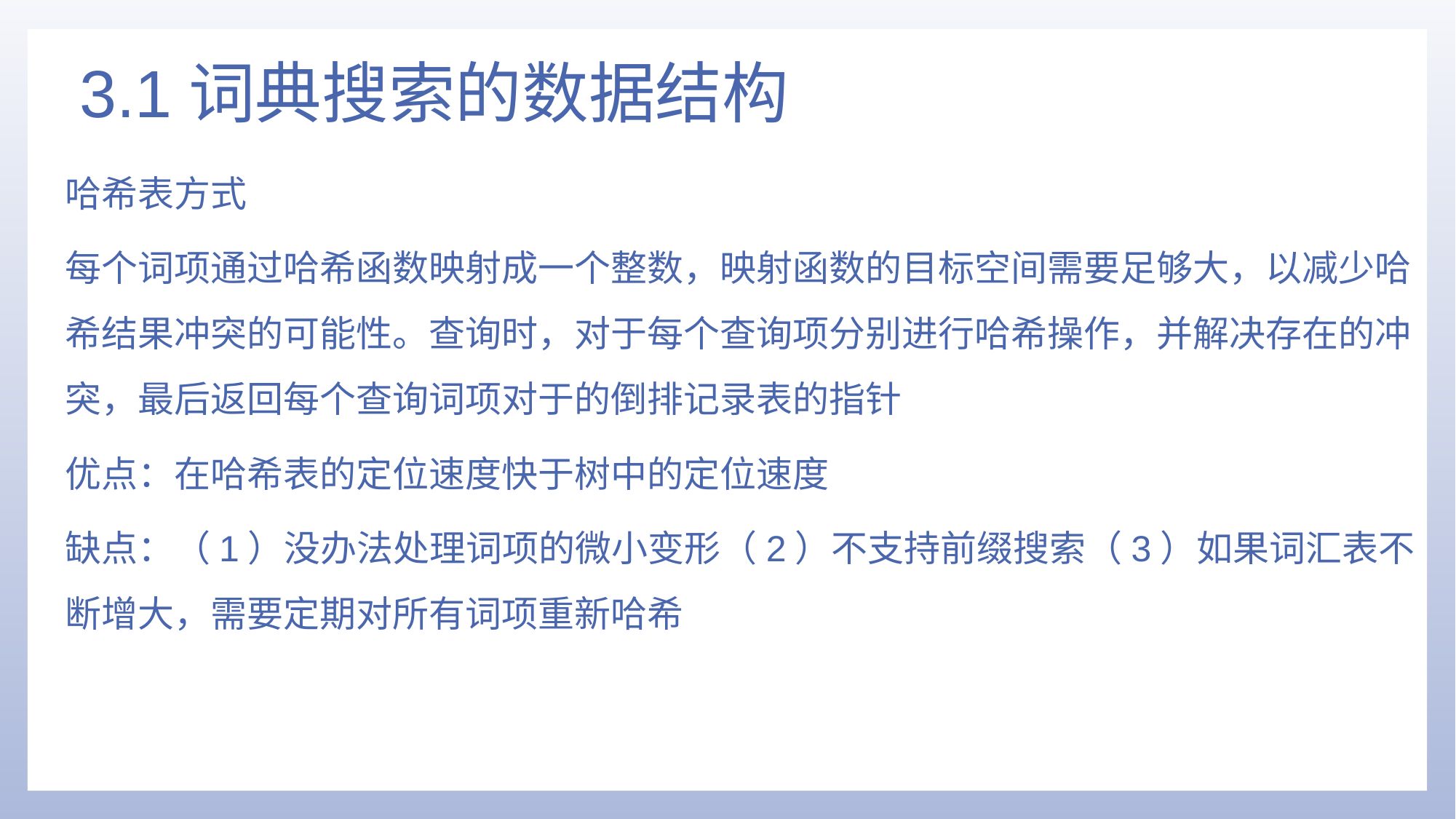

# 3.1词典搜索的数据结构
哈希表方式
每个词项通过哈希函数映射成一个整数，映射函数的目标空间需要足够大，以减少哈希结果冲突的可能性。查询时，对于每个查询项分别进行哈希操作，并解决存在的冲突，最后返回每个查询词项对于的倒排记录表的指针
优点：在哈希表的定位速度快于树中的定位速度
缺点：（1）没办法处理词项的微小变形（2）不支持前缀搜索（3）如果词汇表不断增大，需要定期对所有词项重新哈希